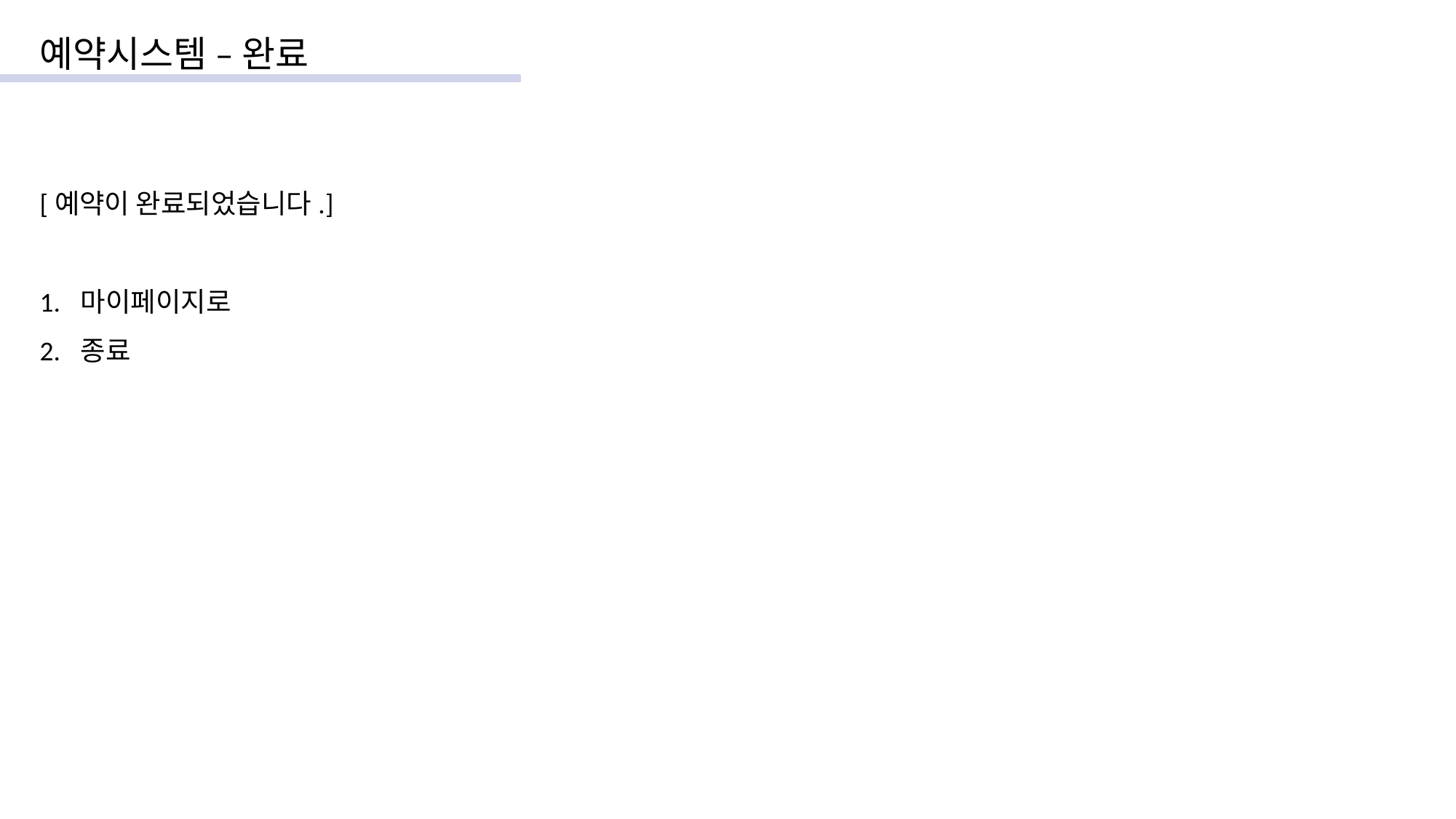

예약시스템 – 완료

[예약이 완료되었습니다.]

마이페이지로
종료